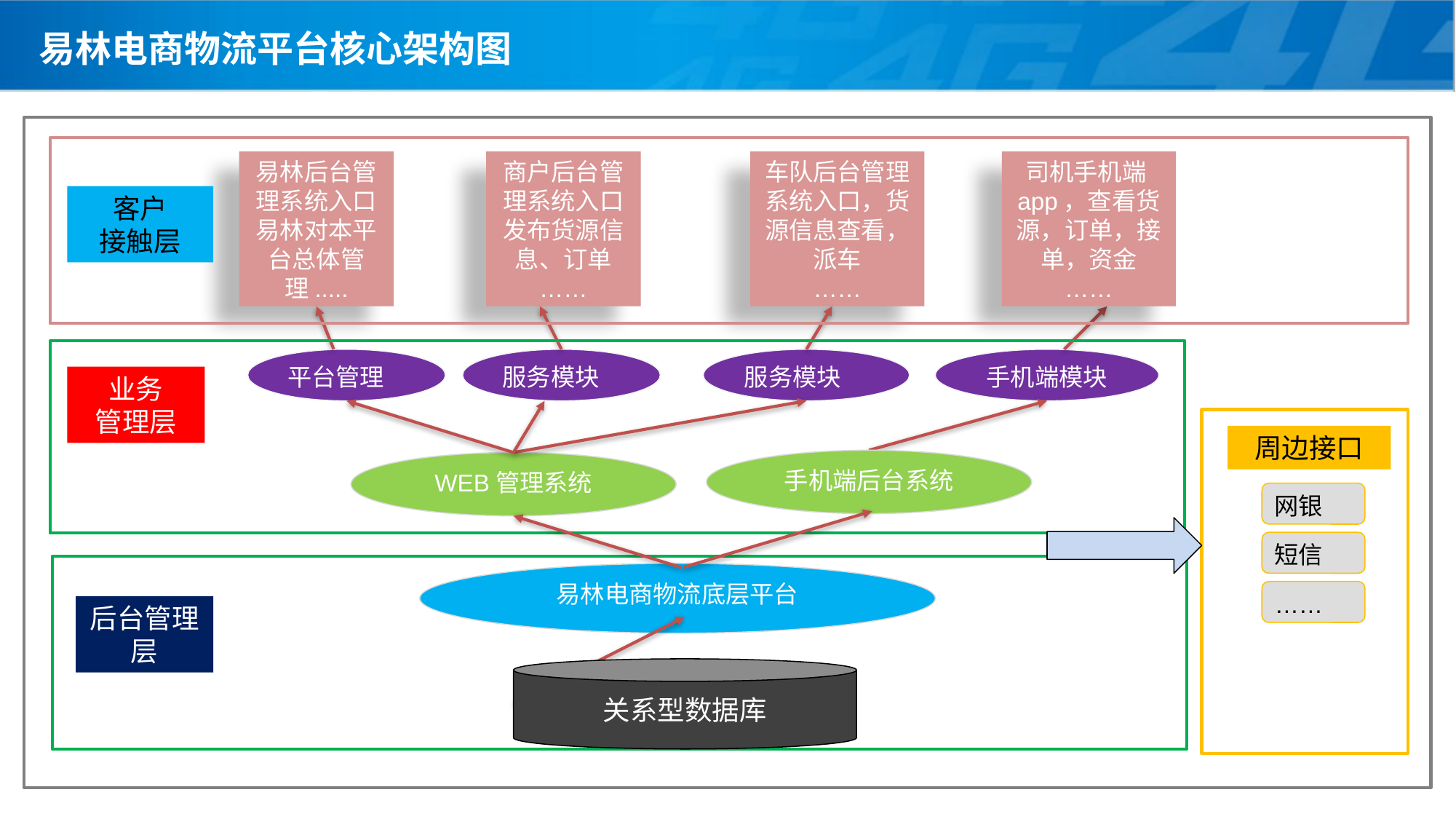

易林电商物流平台核心架构图

易林后台管理系统入口
易林对本平台总体管理.....
商户后台管理系统入口发布货源信息、订单
……
车队后台管理系统入口，货源信息查看，派车
……
司机手机端app，查看货源，订单，接单，资金
……
客户
接触层

平台管理
服务模块
服务模块
手机端模块
业务
管理层

周边接口
网银
短信
……
手机端后台系统
WEB管理系统

易林电商物流底层平台
后台管理层
关系型数据库